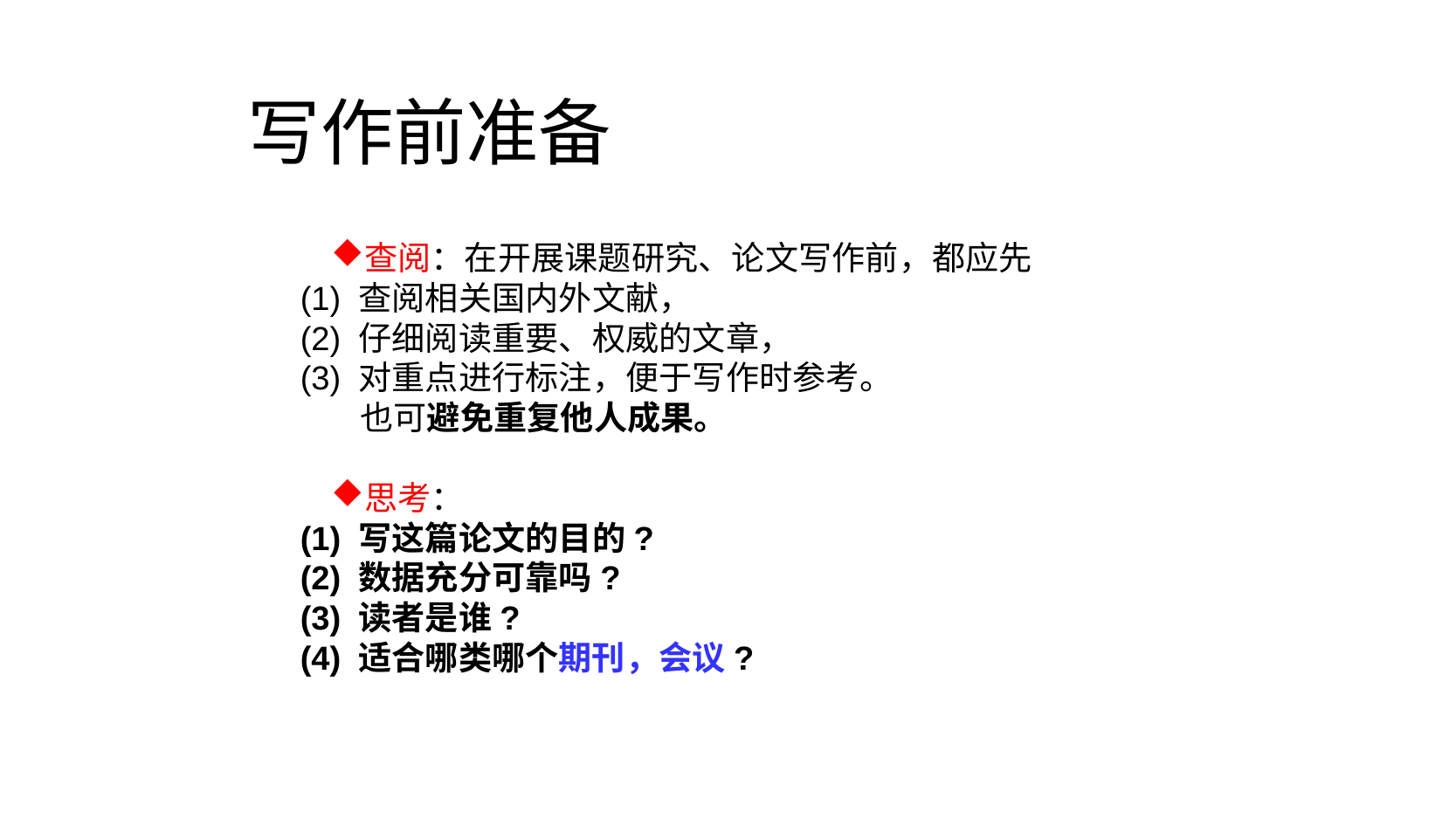

三、写作与投稿
写作前准备
查阅：在开展课题研究、论文写作前，都应先
(1) 查阅相关国内外文献，
(2) 仔细阅读重要、权威的文章，
(3) 对重点进行标注，便于写作时参考。
       也可避免重复他人成果。

思考：
(1) 写这篇论文的目的?
(2) 数据充分可靠吗?
(3) 读者是谁?
(4) 适合哪类哪个期刊，会议?